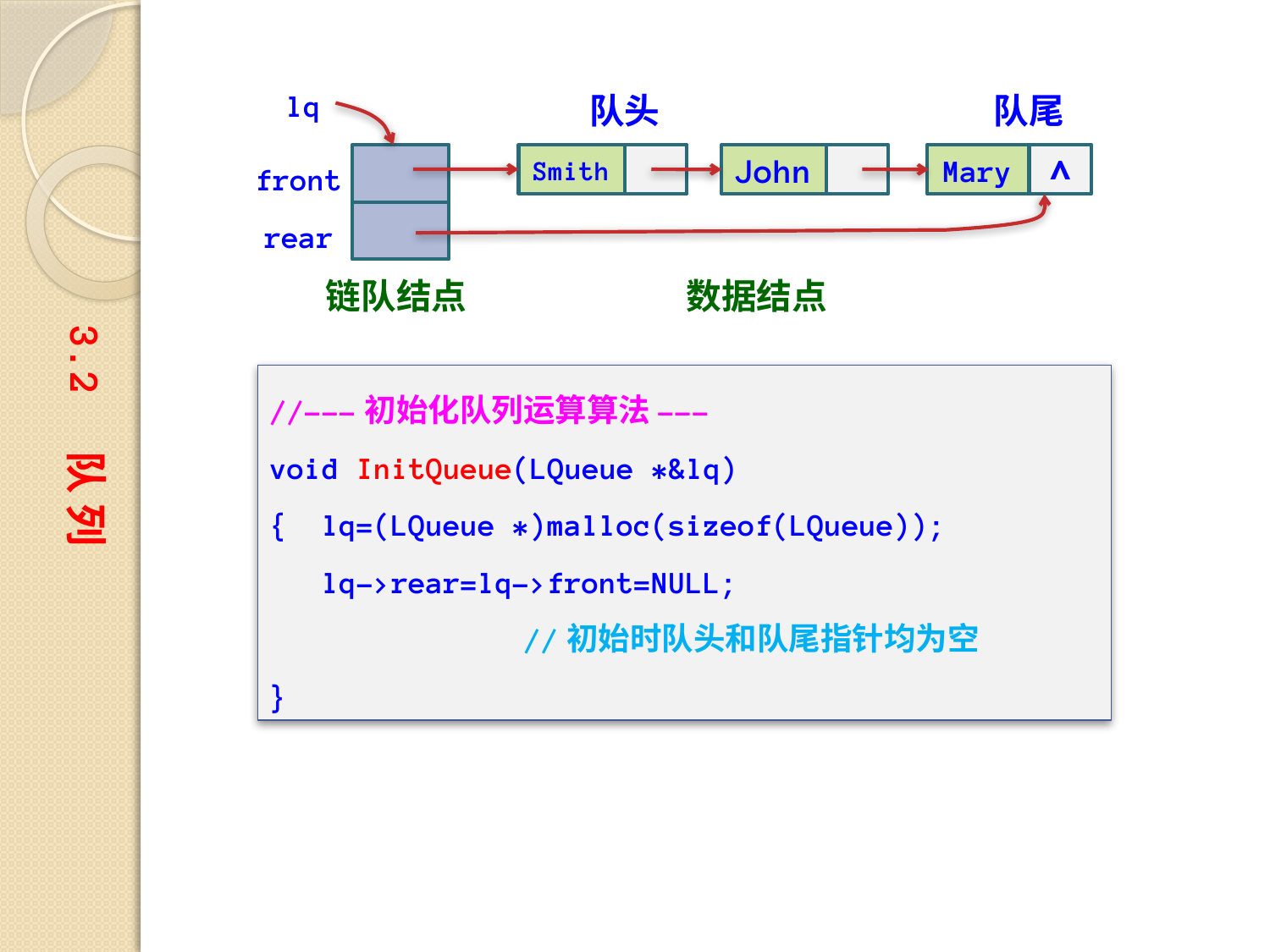

lq
队头
队尾

Smith

John

Mary
∧
front

rear
链队结点
数据结点
3.2  队 列
//---初始化队列运算算法---
void InitQueue(LQueue *&lq)
{  lq=(LQueue *)malloc(sizeof(LQueue));
   lq->rear=lq->front=NULL;
		//初始时队头和队尾指针均为空
}